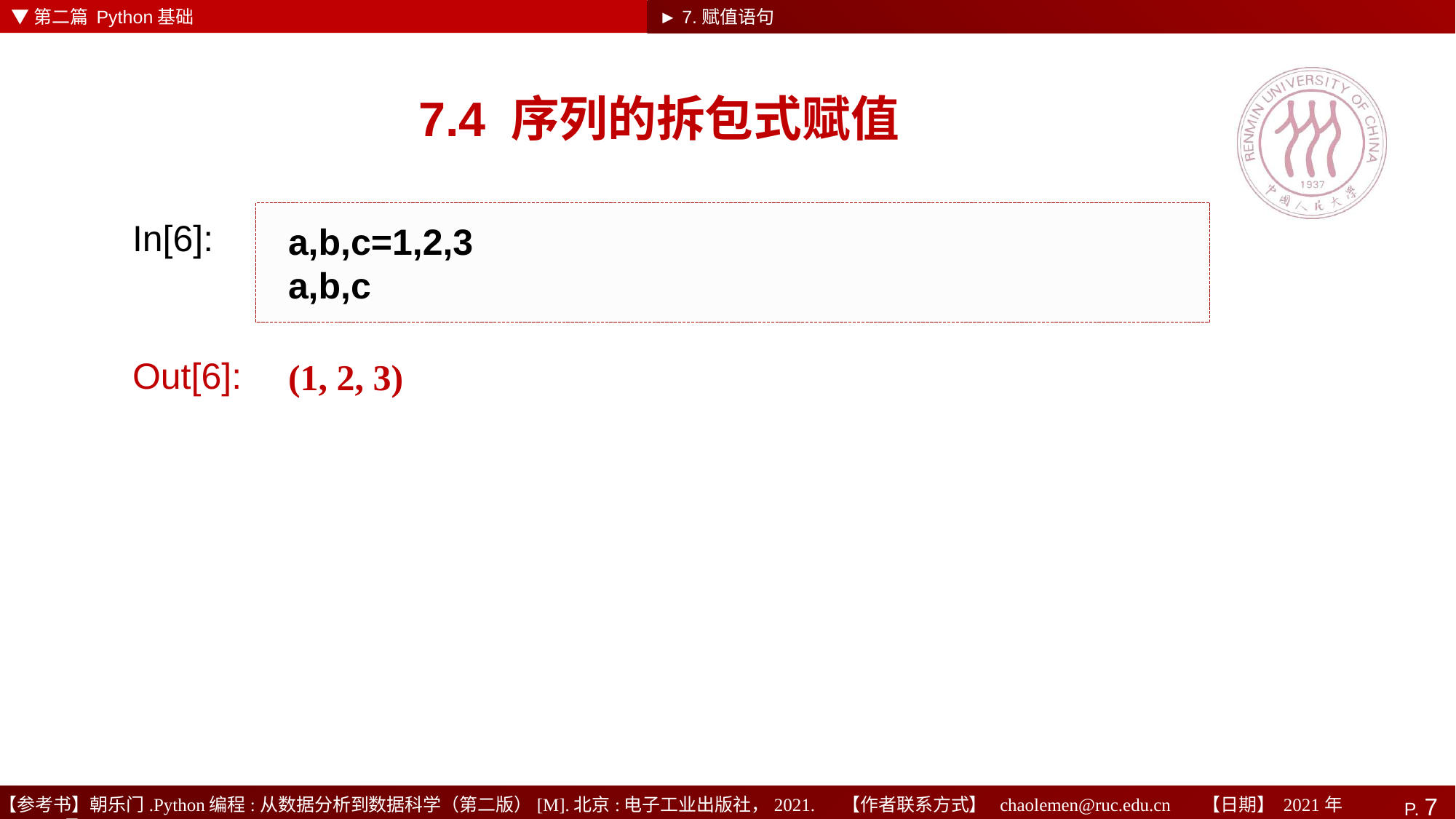

▼第二篇 Python基础
► 7.赋值语句
# 7.4 序列的拆包式赋值
a,b,c=1,2,3
a,b,c
In[6]:
(1, 2, 3)
Out[6]: